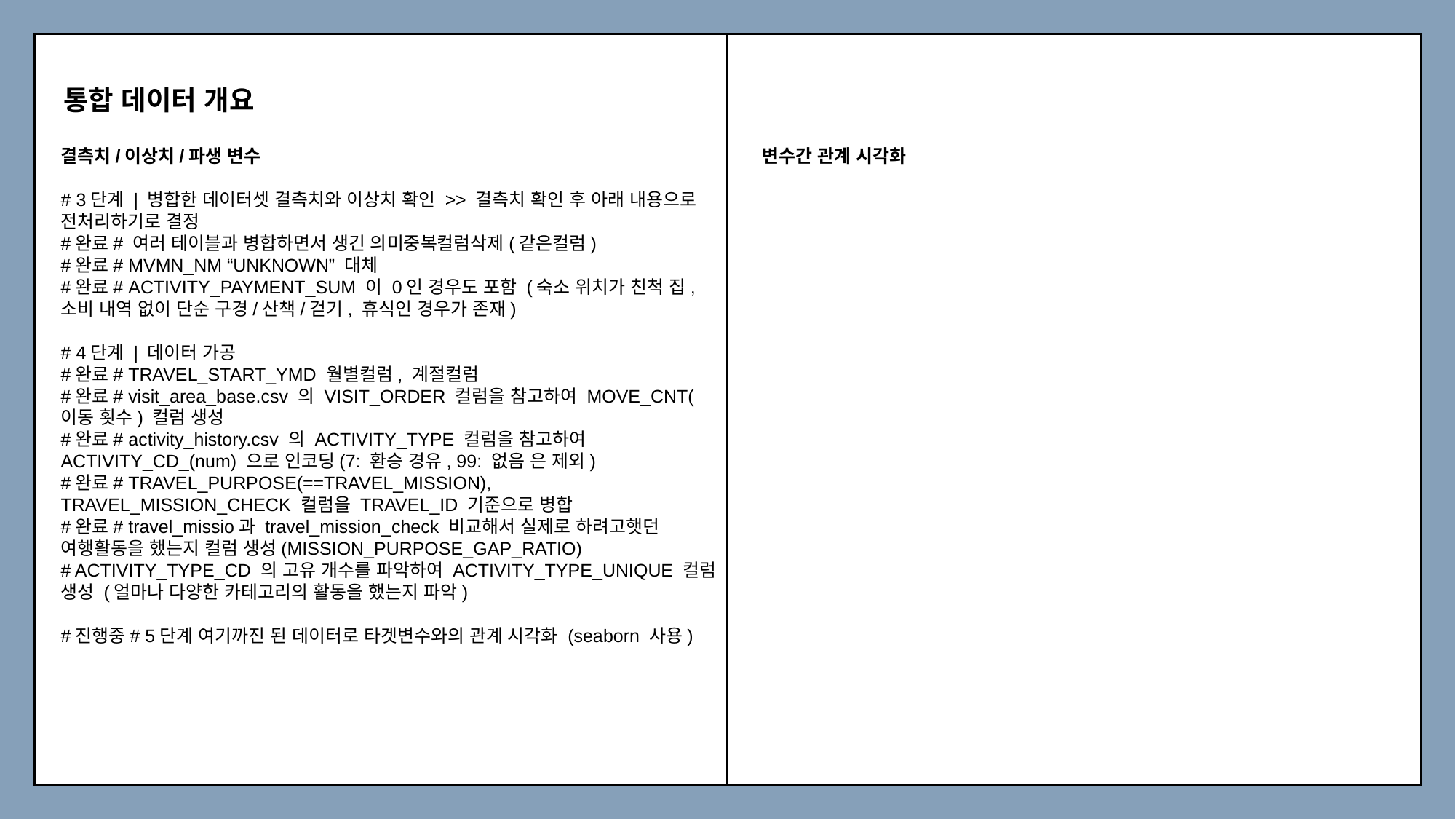

5. ML 주제 선정

통합 데이터 개요
결측치/이상치/파생 변수

# 3단계 | 병합한 데이터셋 결측치와 이상치 확인 >> 결측치 확인 후 아래 내용으로 전처리하기로 결정
#완료# 여러 테이블과 병합하면서 생긴 의미중복컬럼삭제(같은컬럼)
#완료# MVMN_NM “UNKNOWN” 대체
#완료# ACTIVITY_PAYMENT_SUM 이 0인 경우도 포함 (숙소 위치가 친척 집, 소비 내역 없이 단순 구경/산책/걷기, 휴식인 경우가 존재)

# 4단계 | 데이터 가공
#완료# TRAVEL_START_YMD 월별컬럼, 계절컬럼
#완료# visit_area_base.csv 의 VISIT_ORDER 컬럼을 참고하여 MOVE_CNT(이동 횟수) 컬럼 생성
#완료# activity_history.csv 의 ACTIVITY_TYPE 컬럼을 참고하여 ACTIVITY_CD_(num) 으로 인코딩(7: 환승 경유, 99: 없음 은 제외)
#완료# TRAVEL_PURPOSE(==TRAVEL_MISSION), TRAVEL_MISSION_CHECK 컬럼을 TRAVEL_ID 기준으로 병합
#완료# travel_missio과 travel_mission_check 비교해서 실제로 하려고햇던 여행활동을 했는지 컬럼 생성(MISSION_PURPOSE_GAP_RATIO)
# ACTIVITY_TYPE_CD 의 고유 개수를 파악하여 ACTIVITY_TYPE_UNIQUE 컬럼 생성 (얼마나 다양한 카테고리의 활동을 했는지 파악)

#진행중# 5단계 여기까진 된 데이터로 타겟변수와의 관계 시각화 (seaborn 사용)
변수간 관계 시각화